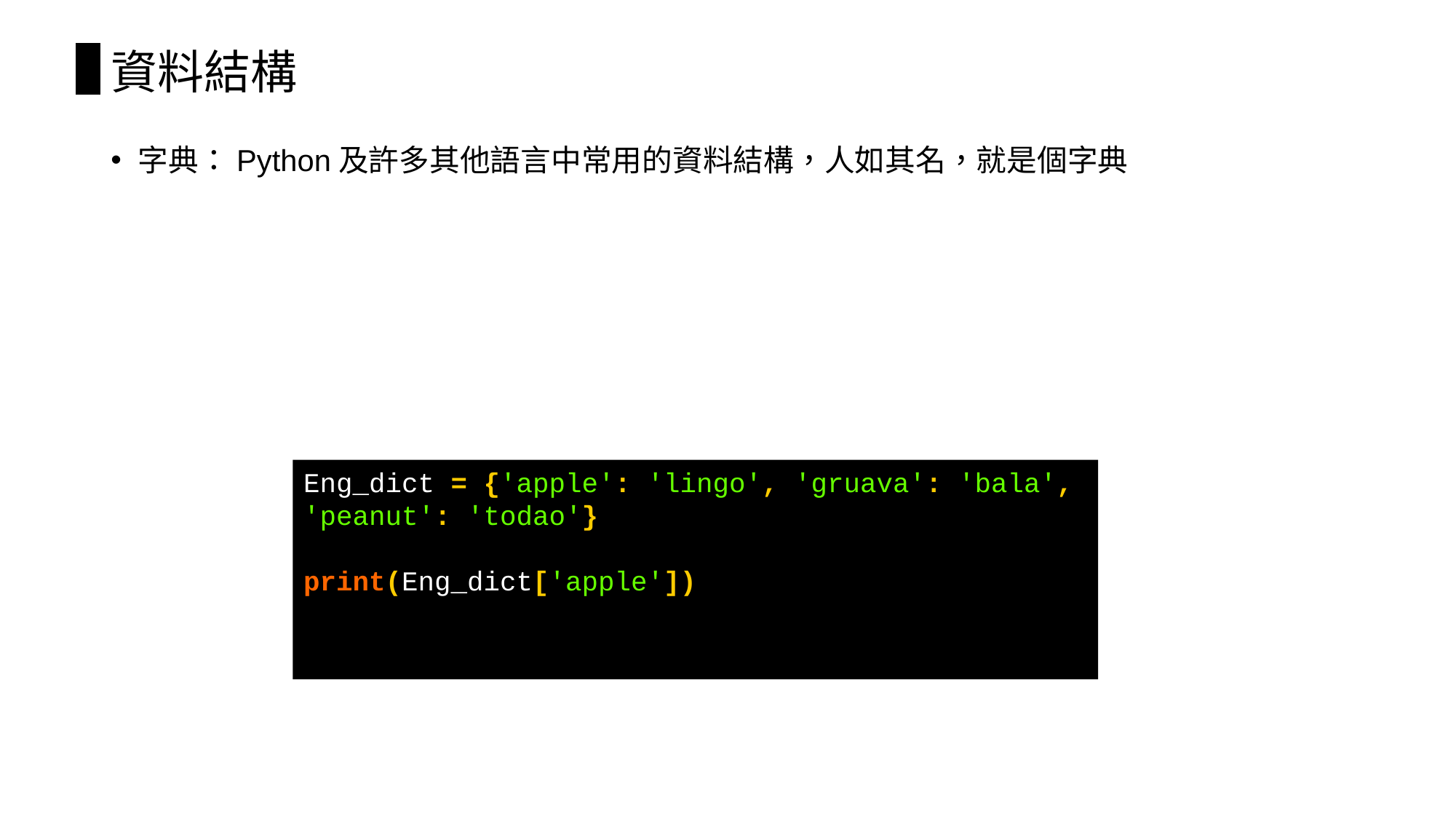

# 資料結構
字典：Python及許多其他語言中常用的資料結構，人如其名，就是個字典
Eng_dict = {'apple': 'lingo', 'gruava': 'bala', 'peanut': 'todao'}

print(Eng_dict['apple'])